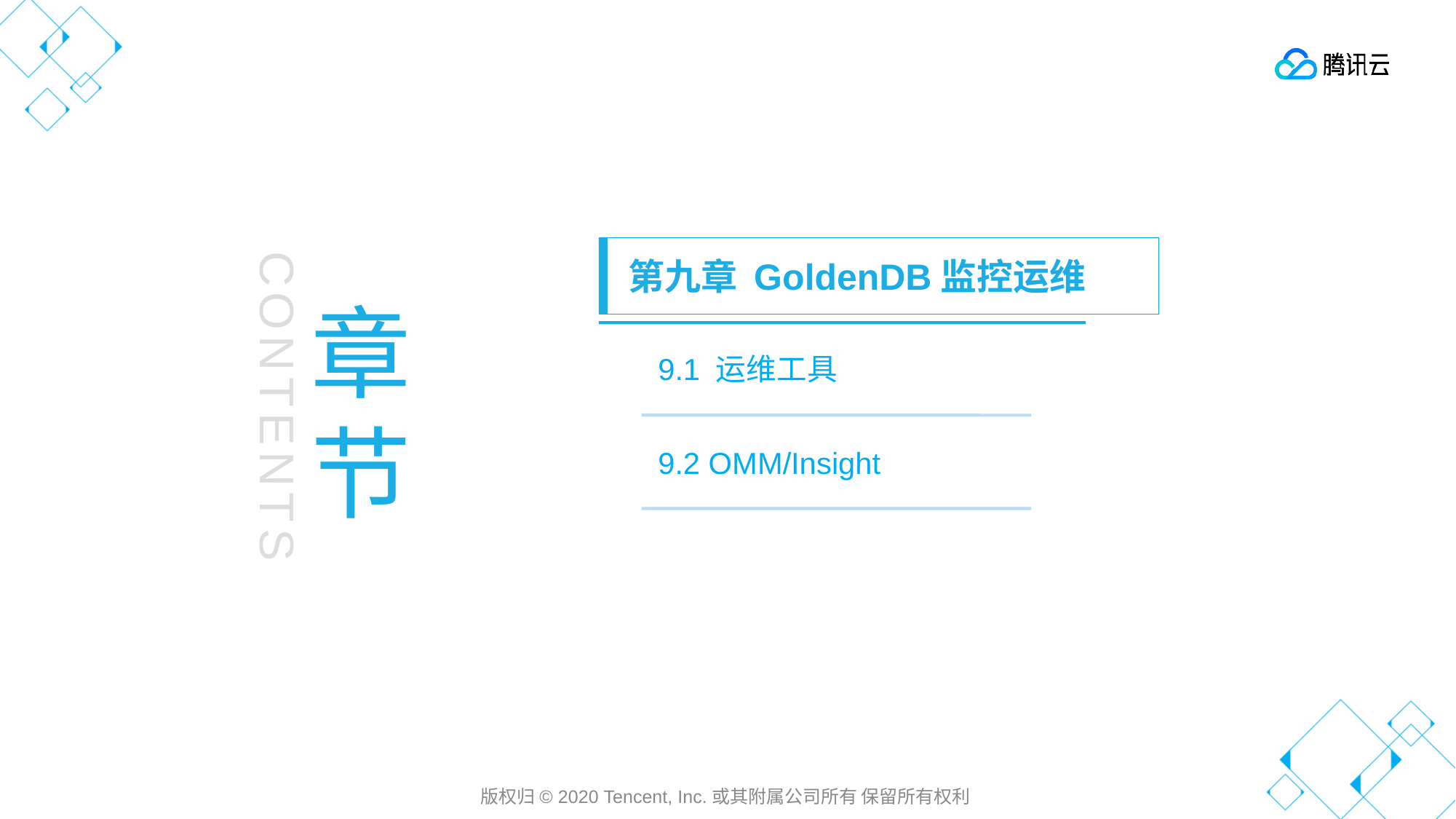

第九章 GoldenDB监控运维
章节

第一章 云计算发展历史
9.1 运维工具
CONTENTS

9.2 OMM/Insight

版权归© 2020 Tencent, Inc.或其附属公司所有 保留所有权利